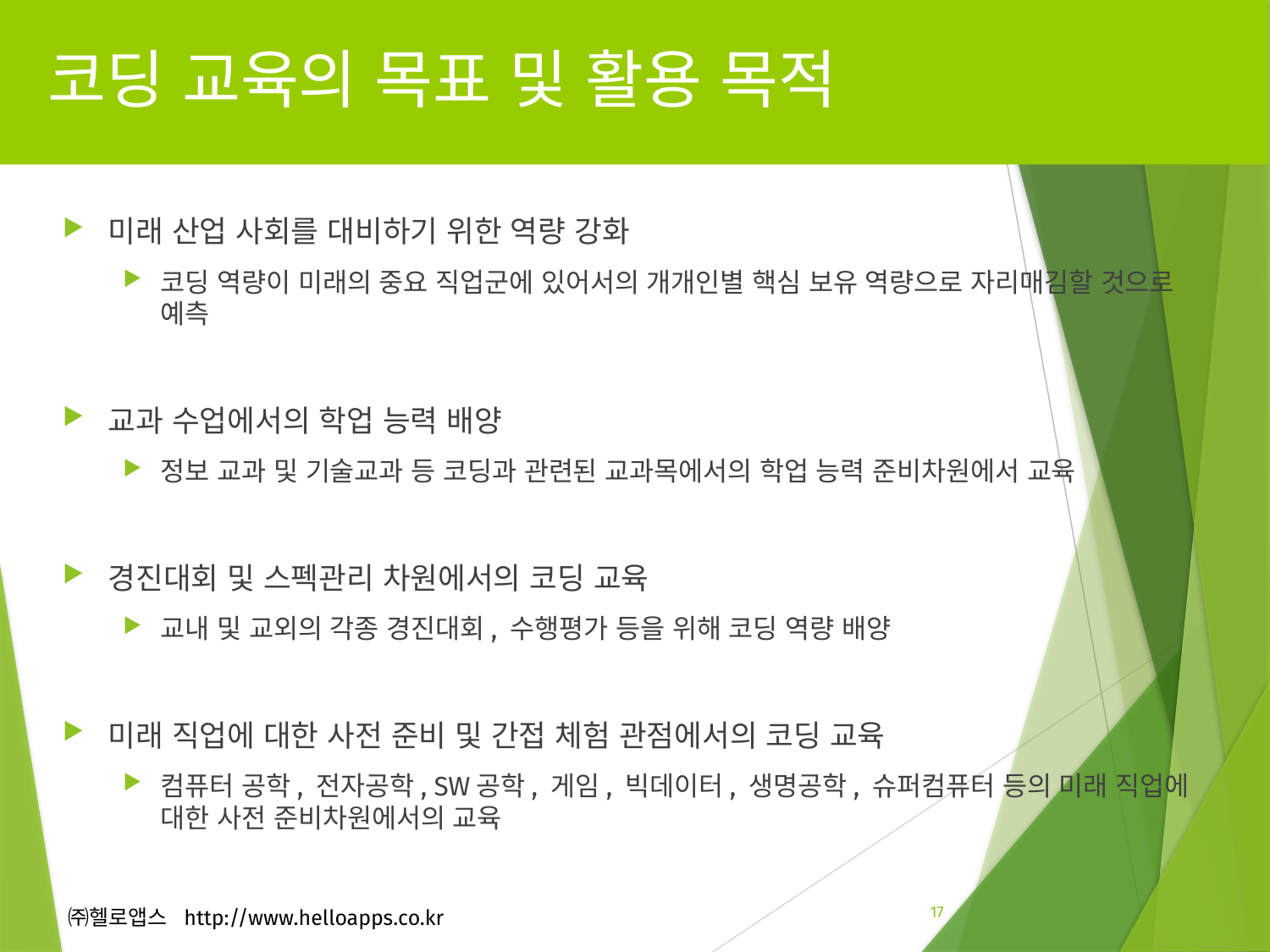

# 코딩 교육의 목표 및 활용 목적
미래 산업 사회를 대비하기 위한 역량 강화
코딩 역량이 미래의 중요 직업군에 있어서의 개개인별 핵심 보유 역량으로 자리매김할 것으로 예측

교과 수업에서의 학업 능력 배양
정보 교과 및 기술교과 등 코딩과 관련된 교과목에서의 학업 능력 준비차원에서 교육

경진대회 및 스펙관리 차원에서의 코딩 교육
교내 및 교외의 각종 경진대회, 수행평가 등을 위해 코딩 역량 배양

미래 직업에 대한 사전 준비 및 간접 체험 관점에서의 코딩 교육
컴퓨터 공학, 전자공학, SW공학, 게임, 빅데이터, 생명공학, 슈퍼컴퓨터 등의 미래 직업에 대한 사전 준비차원에서의 교육
17